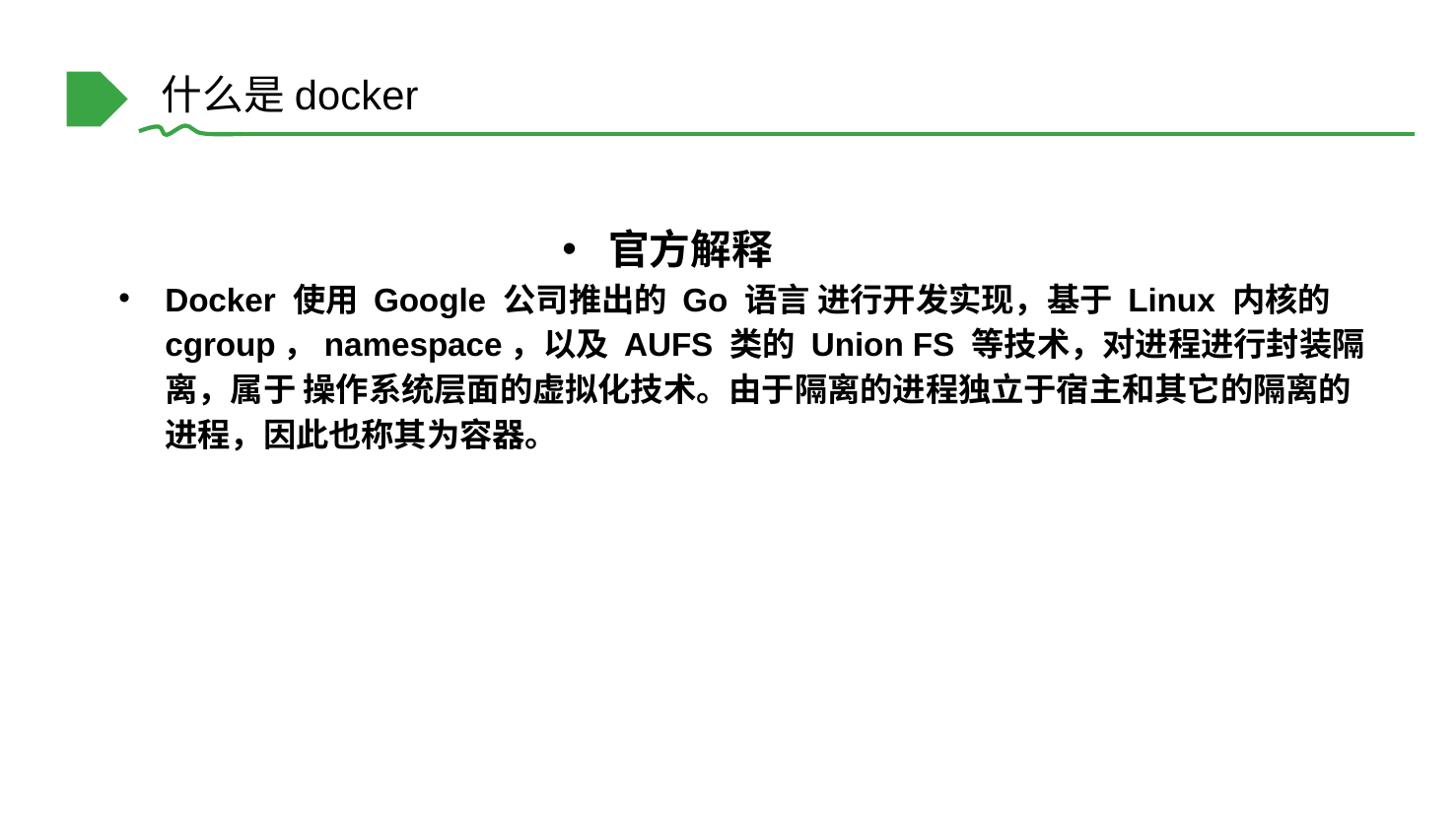

什么是docker

官方解释
Docker 使用 Google 公司推出的 Go 语言 进行开发实现，基于 Linux 内核的 cgroup，namespace，以及 AUFS 类的 Union FS 等技术，对进程进行封装隔离，属于 操作系统层面的虚拟化技术。由于隔离的进程独立于宿主和其它的隔离的进程，因此也称其为容器。